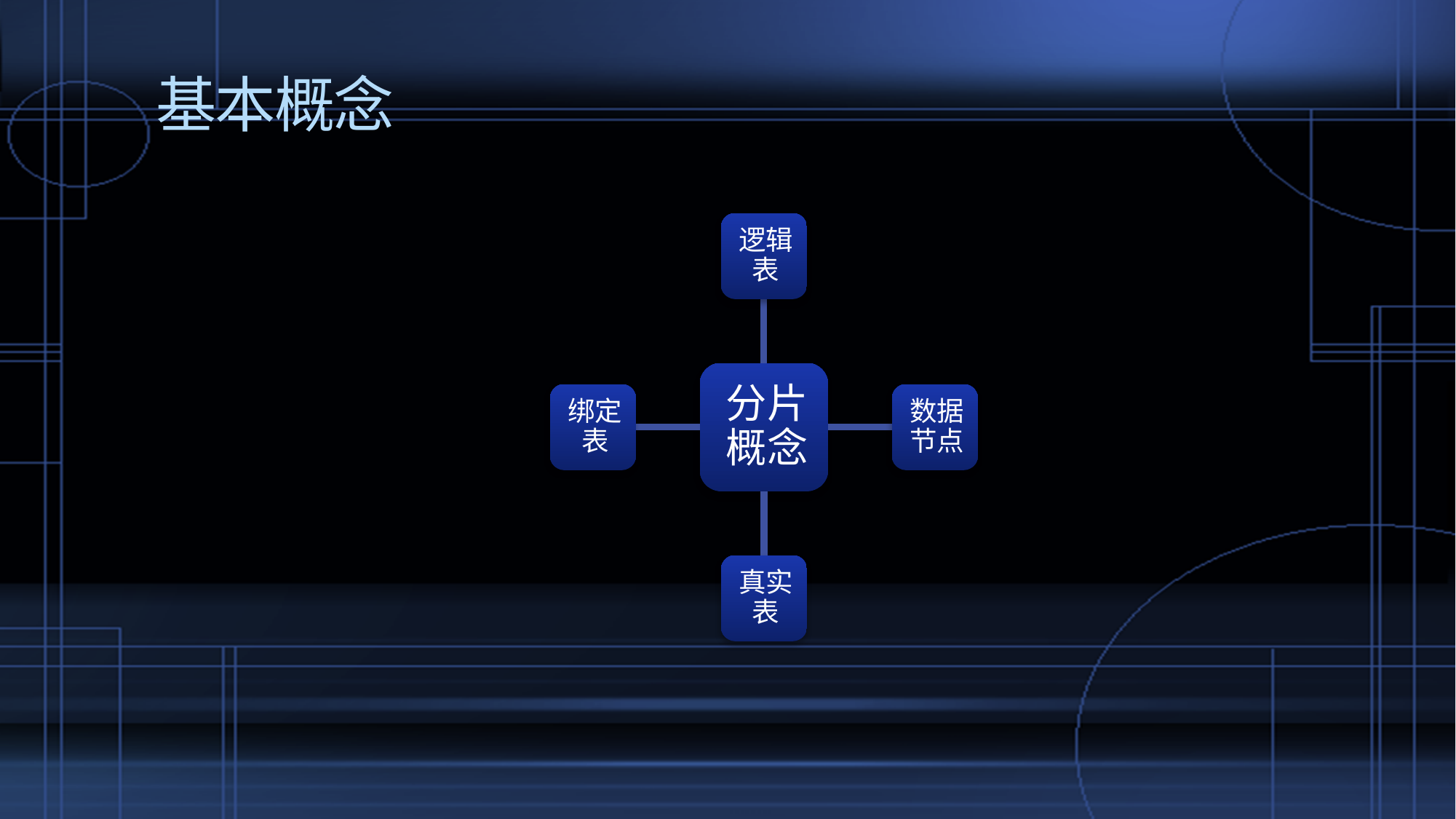

# 基本概念
分片概念
逻辑表
数据节点
真实表
绑定表